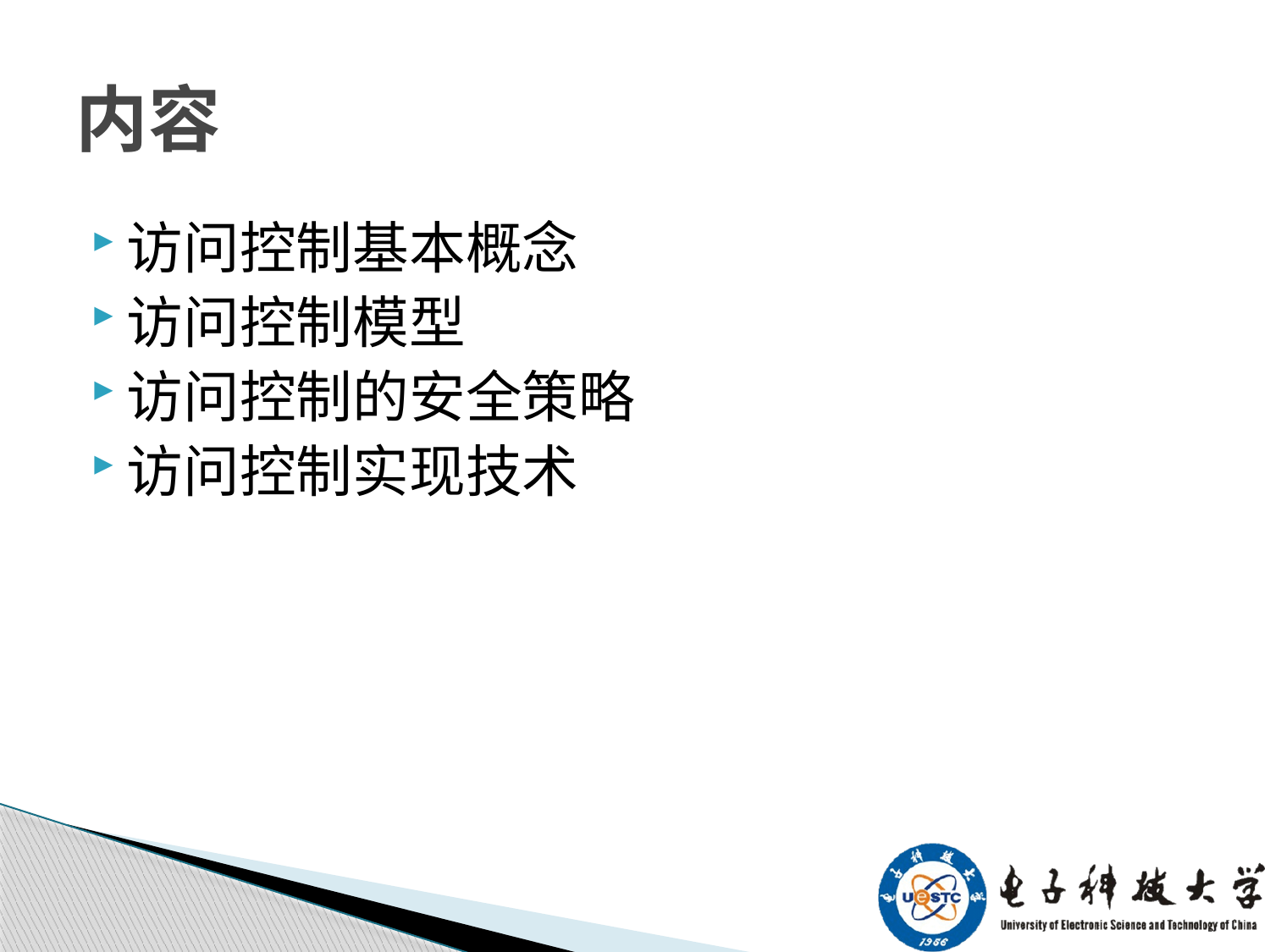

# 内容
访问控制基本概念
访问控制模型
访问控制的安全策略
访问控制实现技术